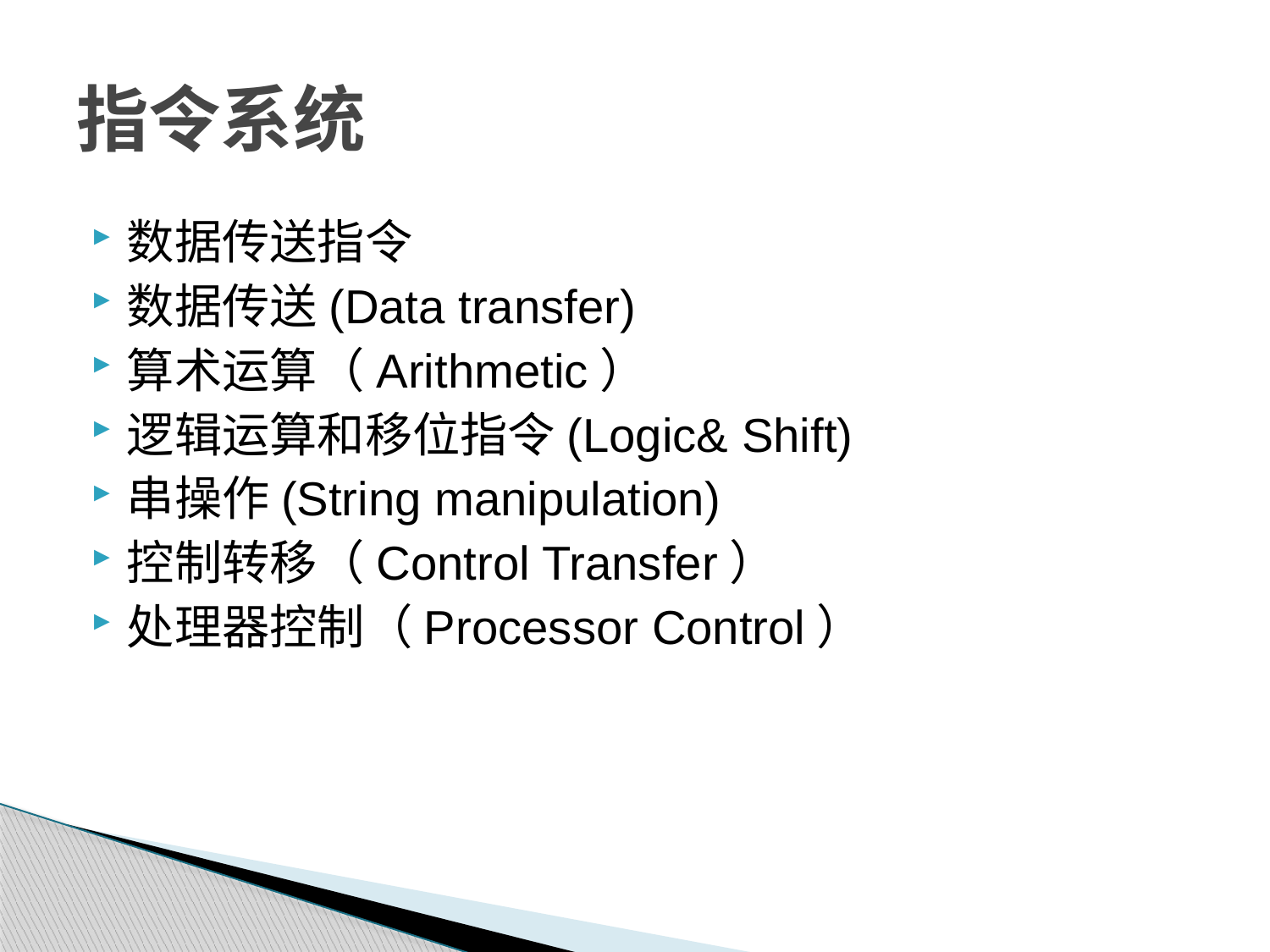

# 指令系统
数据传送指令
数据传送(Data transfer)
算术运算（Arithmetic）
逻辑运算和移位指令(Logic& Shift)
串操作(String manipulation)
控制转移（Control Transfer）
处理器控制（Processor Control）